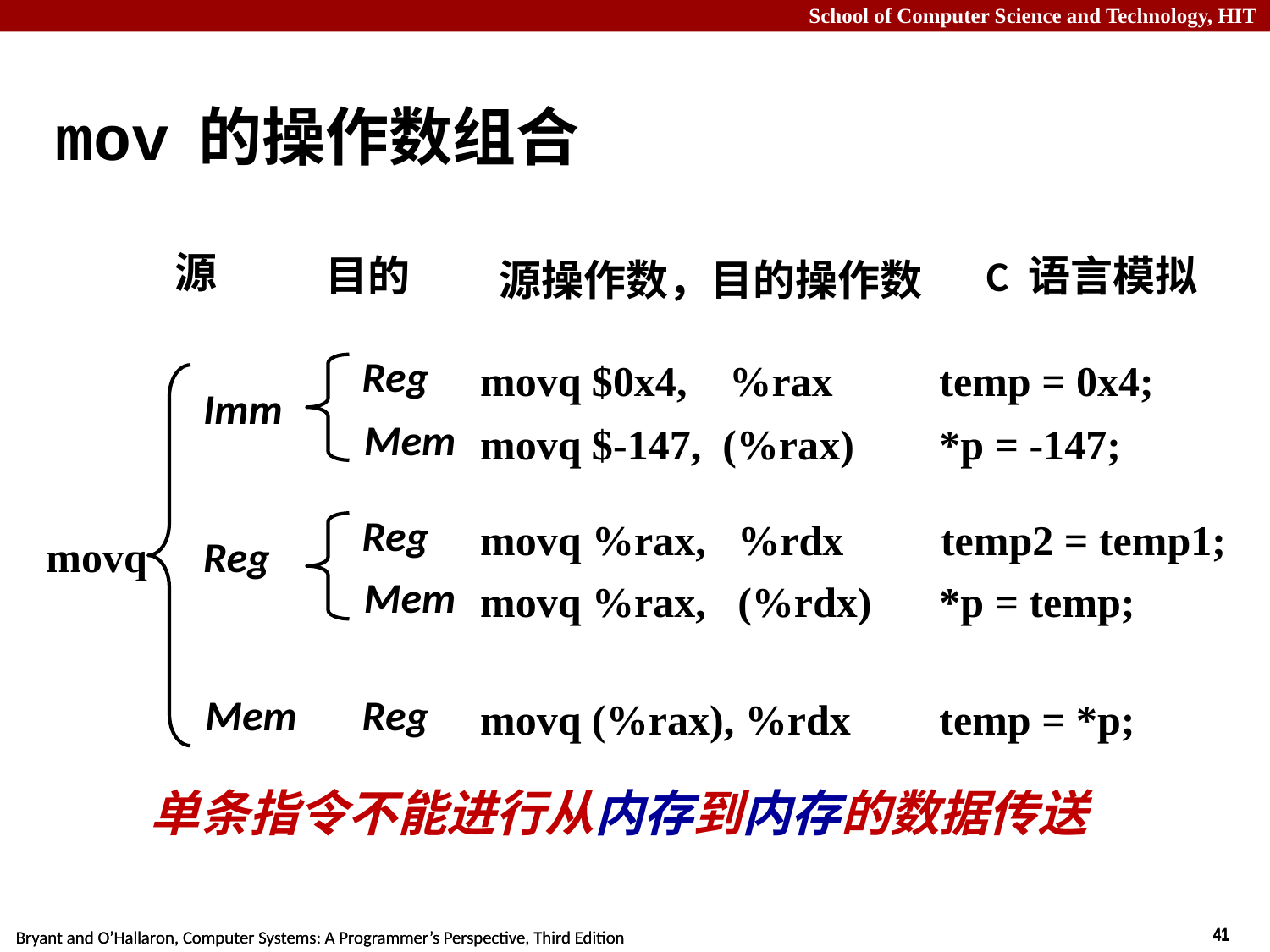

# mov 的操作数组合
源

Imm
Reg
Mem
目的
Reg

Mem
Reg

Mem
Reg
C 语言模拟
源操作数，目的操作数
movq $0x4,    %rax
movq $-147,  (%rax)
movq %rax,   %rdx
movq %rax,   (%rdx)
movq (%rax), %rdx
temp = 0x4;
*p = -147;
temp2 = temp1;
*p = temp;
temp = *p;
movq
单条指令不能进行从内存到内存的数据传送